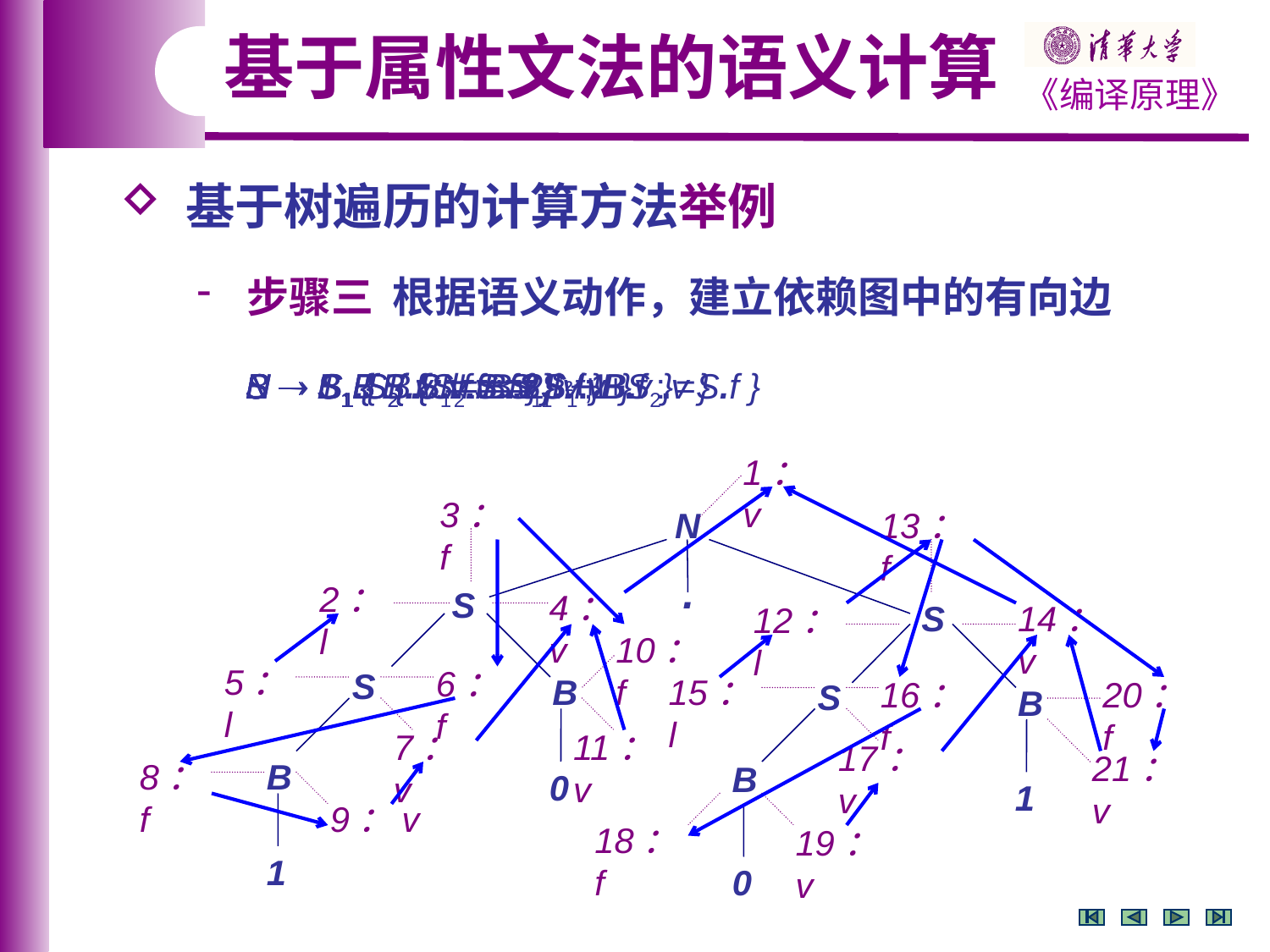

基于属性文法的语义计算
 基于树遍历的计算方法举例
 步骤三  根据语义动作，建立依赖图中的有向边
N → S1.S2  { N.v := S1.v+S2.v }
N → S1.S2  {S2.f :=2-S2.l }
S → S1B  { S.l := S1.l +1 }
S → S1B  { S.v := S1.v+B.v }
B → 1   { B.v := B.f }
S → S1B  { S1.f := 2S.f; B.f : =S.f }
S → B  { S.v := B.v }
S → B  { B.f := S.f }
1：v

3：f

2：l
4：v

N
13：f

14：v
12：l

.
S
S

10：f

11：v

5：l
6：f

7：v
S
B
15：l
16：f

17：v
20：f

21：v
S
B

8：f

9：v
B
B
0

1

18：f
19：v

1
0